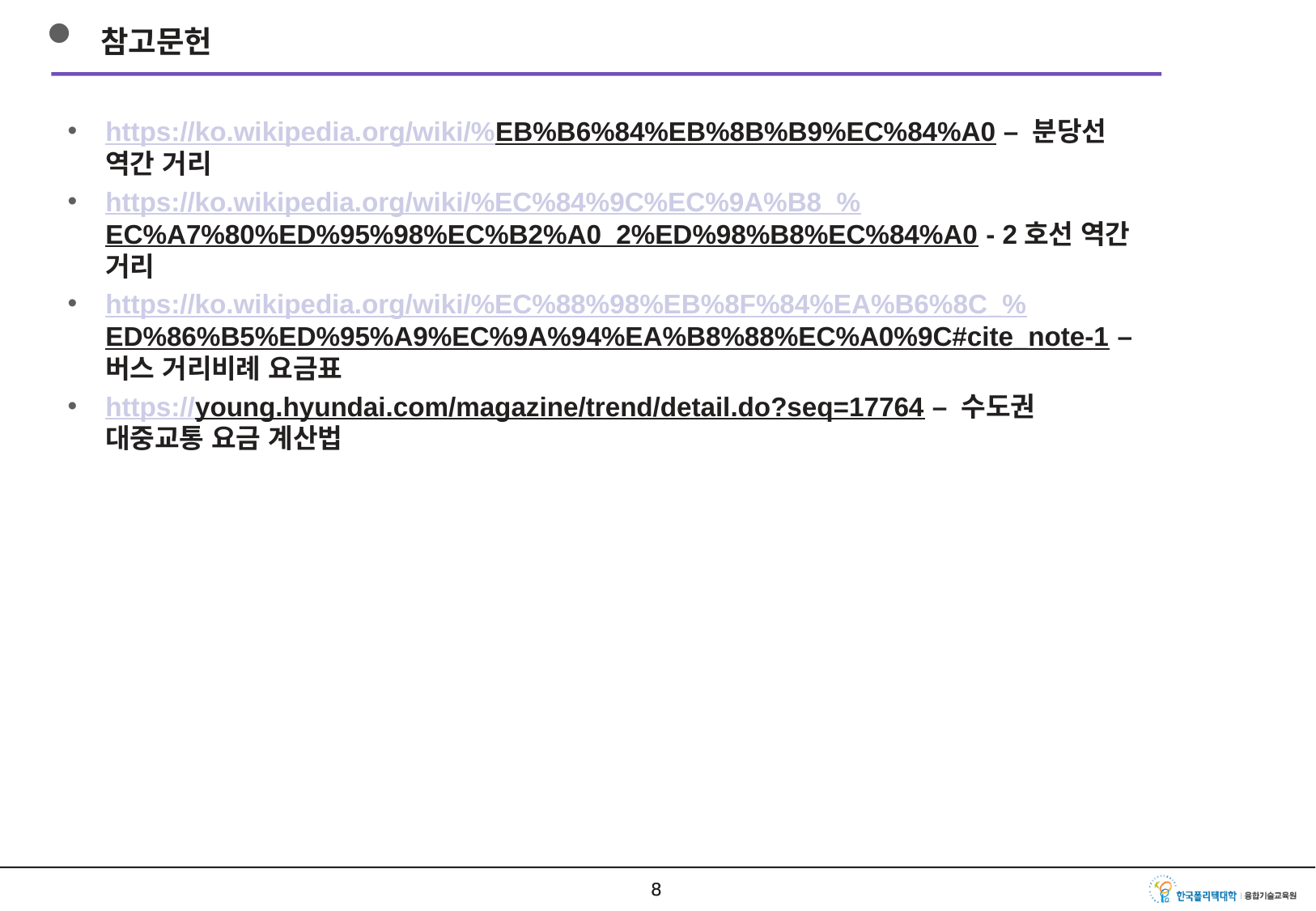

참고문헌
https://ko.wikipedia.org/wiki/%EB%B6%84%EB%8B%B9%EC%84%A0 – 분당선 역간 거리
https://ko.wikipedia.org/wiki/%EC%84%9C%EC%9A%B8_%EC%A7%80%ED%95%98%EC%B2%A0_2%ED%98%B8%EC%84%A0 - 2호선 역간 거리
https://ko.wikipedia.org/wiki/%EC%88%98%EB%8F%84%EA%B6%8C_%ED%86%B5%ED%95%A9%EC%9A%94%EA%B8%88%EC%A0%9C#cite_note-1 – 버스 거리비례 요금표
https://young.hyundai.com/magazine/trend/detail.do?seq=17764 – 수도권 대중교통 요금 계산법

8
8